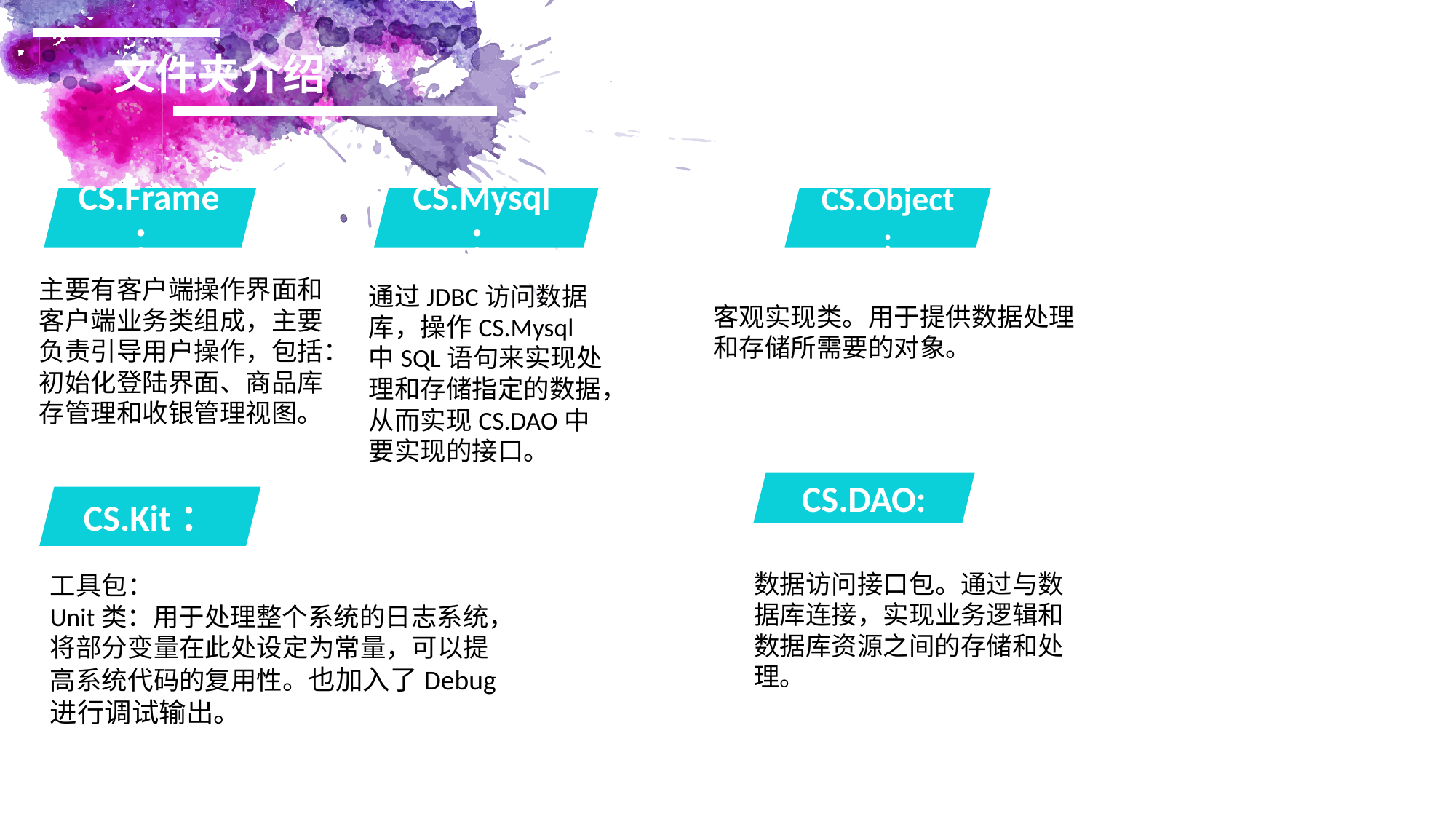

文件夹介绍
CS.Frame：
CS.Mysql：
CS.Object:
主要有客户端操作界面和客户端业务类组成，主要负责引导用户操作，包括：初始化登陆界面、商品库存管理和收银管理视图。
通过JDBC访问数据库，操作CS.Mysql中SQL语句来实现处理和存储指定的数据，从而实现CS.DAO中要实现的接口。
客观实现类。用于提供数据处理和存储所需要的对象。
CS.DAO:
CS.Kit：
数据访问接口包。通过与数据库连接，实现业务逻辑和数据库资源之间的存储和处理。
工具包：
Unit类：用于处理整个系统的日志系统，将部分变量在此处设定为常量，可以提高系统代码的复用性。也加入了Debug进行调试输出。